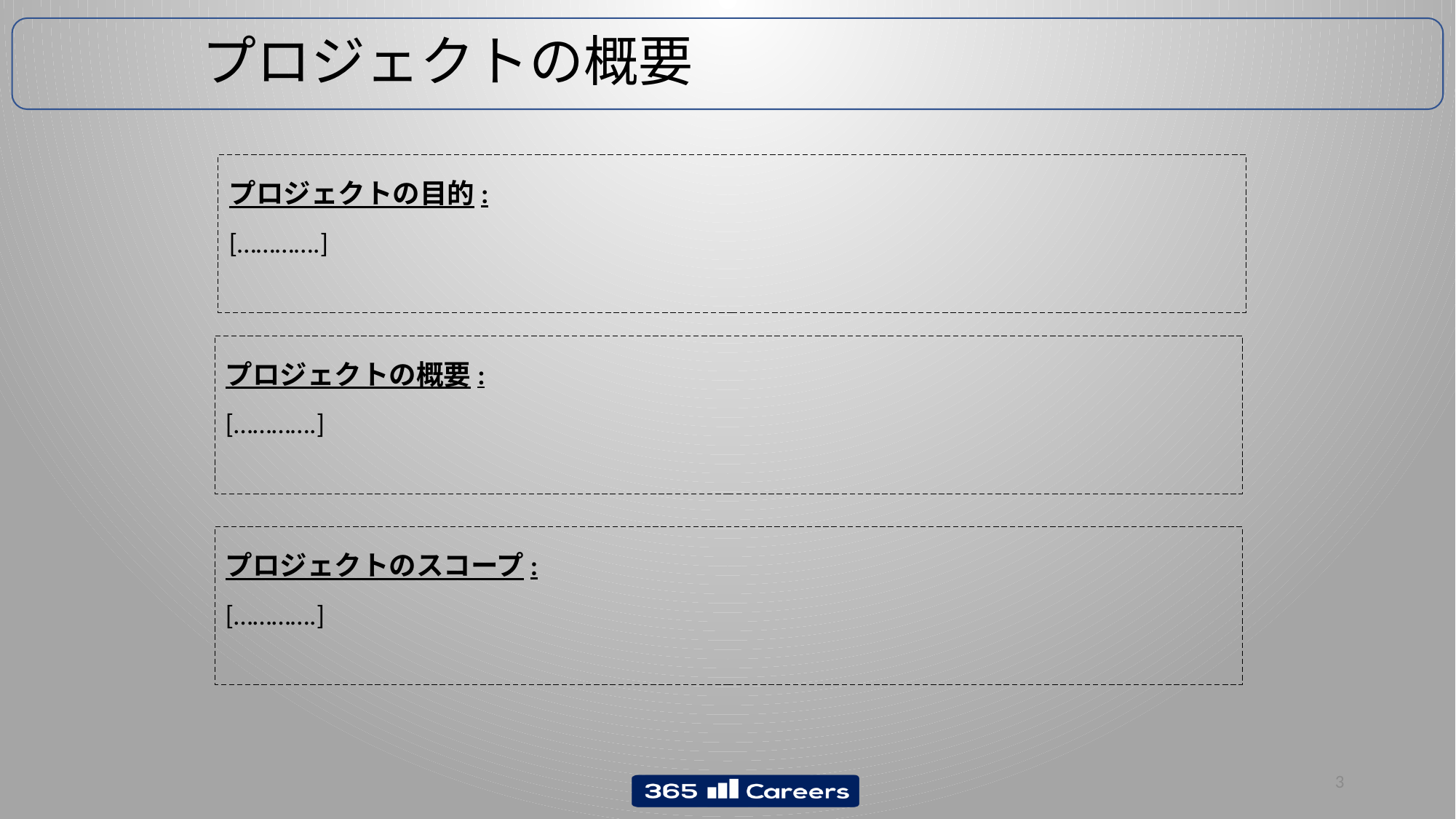

プロジェクトの概要
プロジェクトの目的:
[………….]

プロジェクトの概要:
[………….]

プロジェクトのスコープ:
[………….]

3